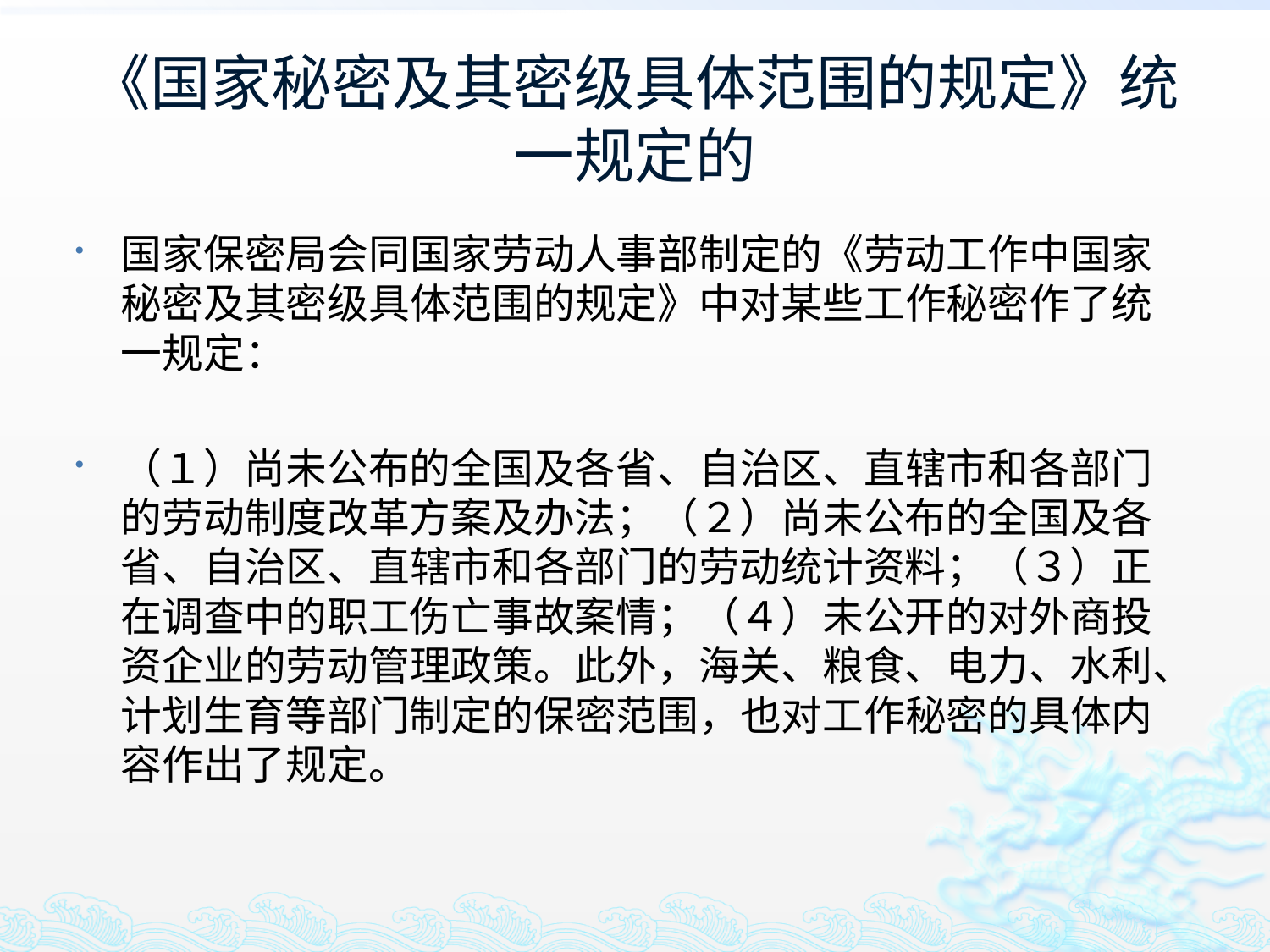

# 《国家秘密及其密级具体范围的规定》统一规定的
国家保密局会同国家劳动人事部制定的《劳动工作中国家秘密及其密级具体范围的规定》中对某些工作秘密作了统一规定：

（１）尚未公布的全国及各省、自治区、直辖市和各部门的劳动制度改革方案及办法；（２）尚未公布的全国及各省、自治区、直辖市和各部门的劳动统计资料；（３）正在调查中的职工伤亡事故案情；（４）未公开的对外商投资企业的劳动管理政策。此外，海关、粮食、电力、水利、计划生育等部门制定的保密范围，也对工作秘密的具体内容作出了规定。